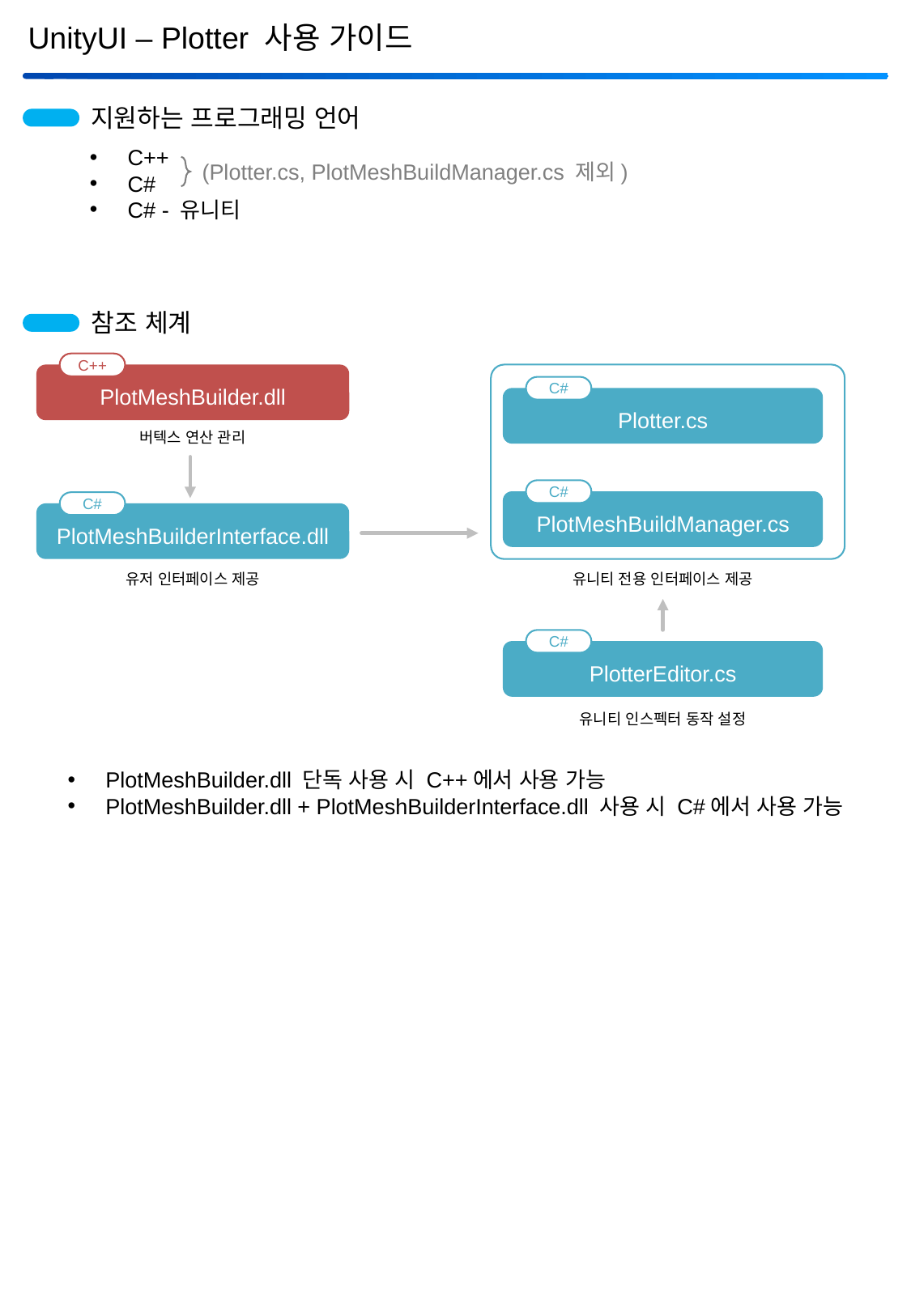

UnityUI – Plotter 사용 가이드

지원하는 프로그래밍 언어

C++
C#
C# - 유니티
(Plotter.cs, PlotMeshBuildManager.cs 제외)

참조 체계

C++

PlotMeshBuilder.dll

C#

Plotter.cs
버텍스 연산 관리
C#

PlotMeshBuildManager.cs
C#

PlotMeshBuilderInterface.dll
유저 인터페이스 제공
유니티 전용 인터페이스 제공
C#

PlotterEditor.cs
유니티 인스펙터 동작 설정
PlotMeshBuilder.dll 단독 사용 시 C++에서 사용 가능
PlotMeshBuilder.dll + PlotMeshBuilderInterface.dll 사용 시 C#에서 사용 가능